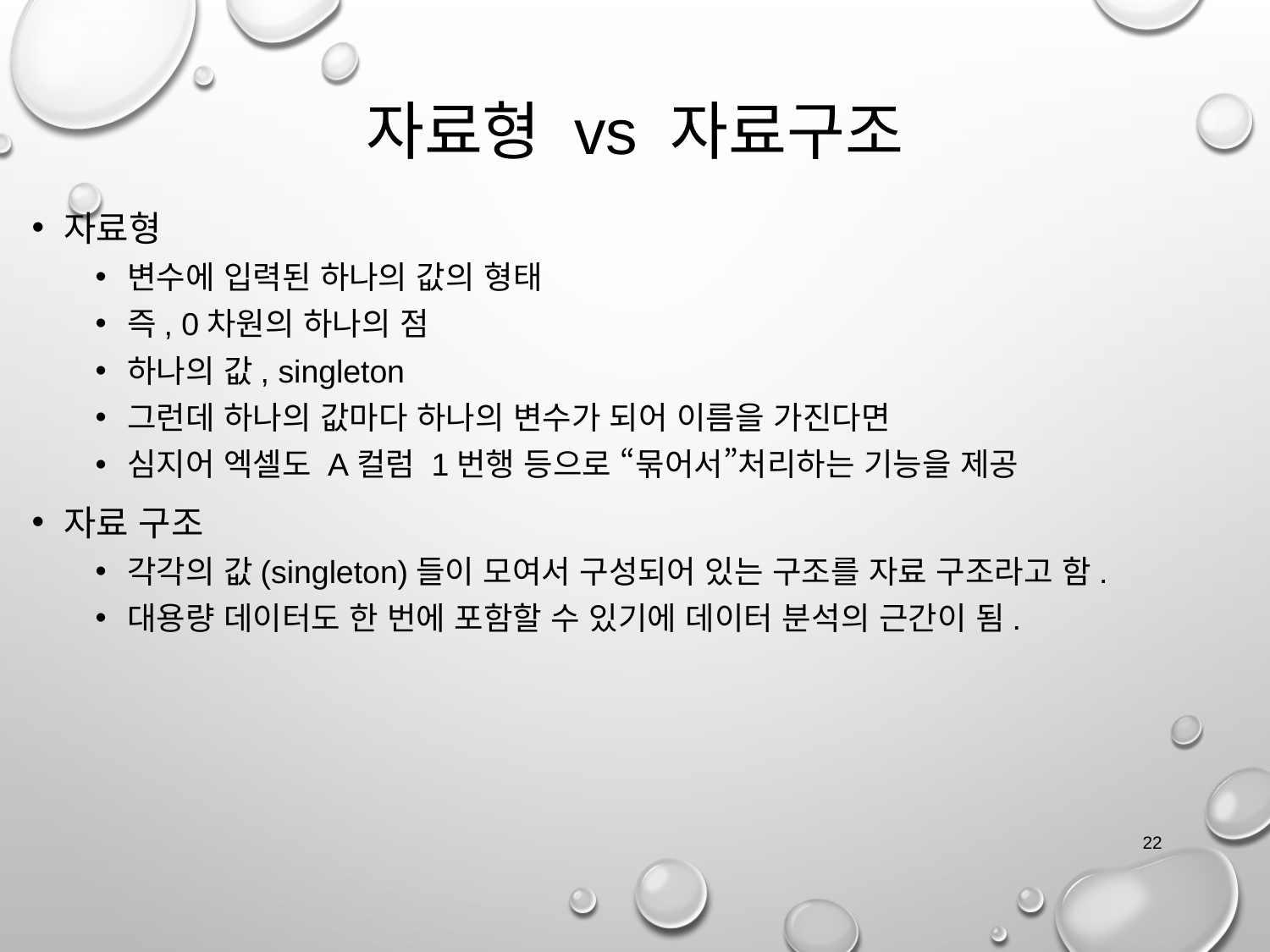

# 자료형 vs 자료구조
자료형
변수에 입력된 하나의 값의 형태
즉, 0차원의 하나의 점
하나의 값, singleton
그런데 하나의 값마다 하나의 변수가 되어 이름을 가진다면
심지어 엑셀도 A컬럼 1번행 등으로 “묶어서”처리하는 기능을 제공
자료 구조
각각의 값(singleton)들이 모여서 구성되어 있는 구조를 자료 구조라고 함.
대용량 데이터도 한 번에 포함할 수 있기에 데이터 분석의 근간이 됨.
22